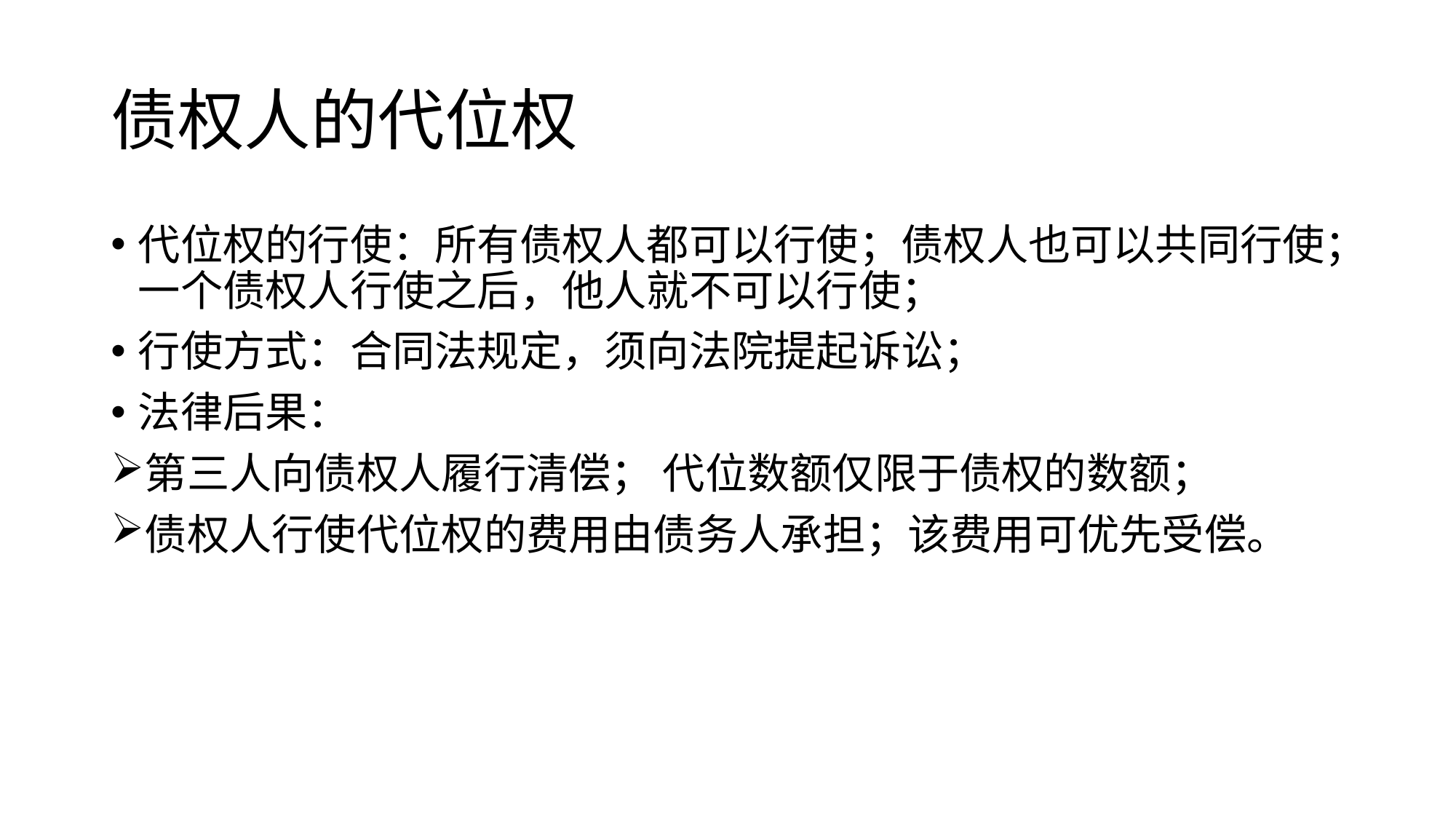

# 债权人的代位权
代位权的行使：所有债权人都可以行使；债权人也可以共同行使；一个债权人行使之后，他人就不可以行使；
行使方式：合同法规定，须向法院提起诉讼；
法律后果：
第三人向债权人履行清偿； 代位数额仅限于债权的数额；
债权人行使代位权的费用由债务人承担；该费用可优先受偿。